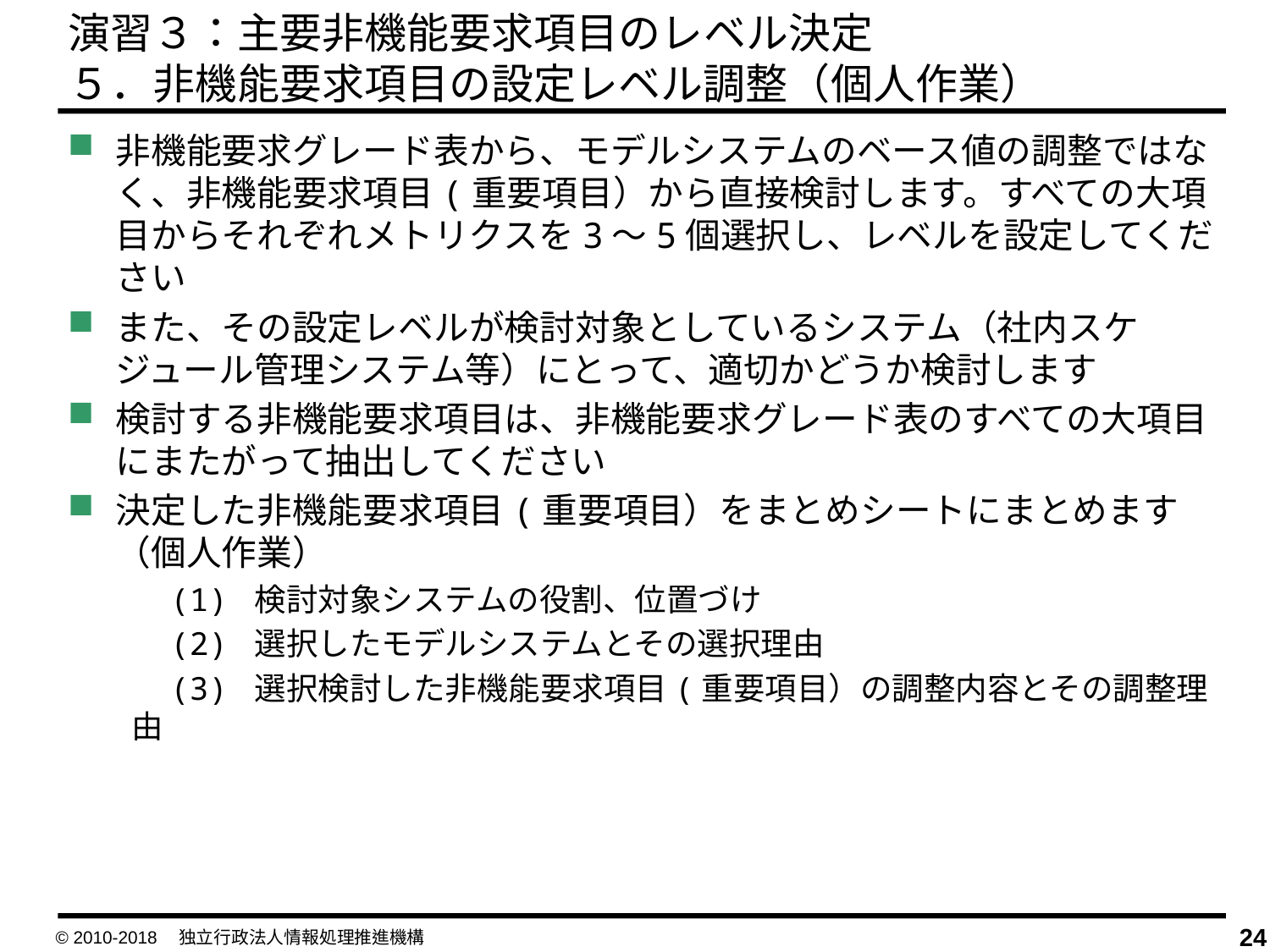

演習３：主要非機能要求項目のレベル決定
５．非機能要求項目の設定レベル調整（個人作業）
非機能要求グレード表から、モデルシステムのベース値の調整ではなく、非機能要求項目(重要項目）から直接検討します。すべての大項目からそれぞれメトリクスを3～5個選択し、レベルを設定してください
また、その設定レベルが検討対象としているシステム（社内スケジュール管理システム等）にとって、適切かどうか検討します
検討する非機能要求項目は、非機能要求グレード表のすべての大項目にまたがって抽出してください
決定した非機能要求項目(重要項目）をまとめシートにまとめます（個人作業）
　(1) 検討対象システムの役割、位置づけ
　(2) 選択したモデルシステムとその選択理由
　(3) 選択検討した非機能要求項目(重要項目）の調整内容とその調整理由